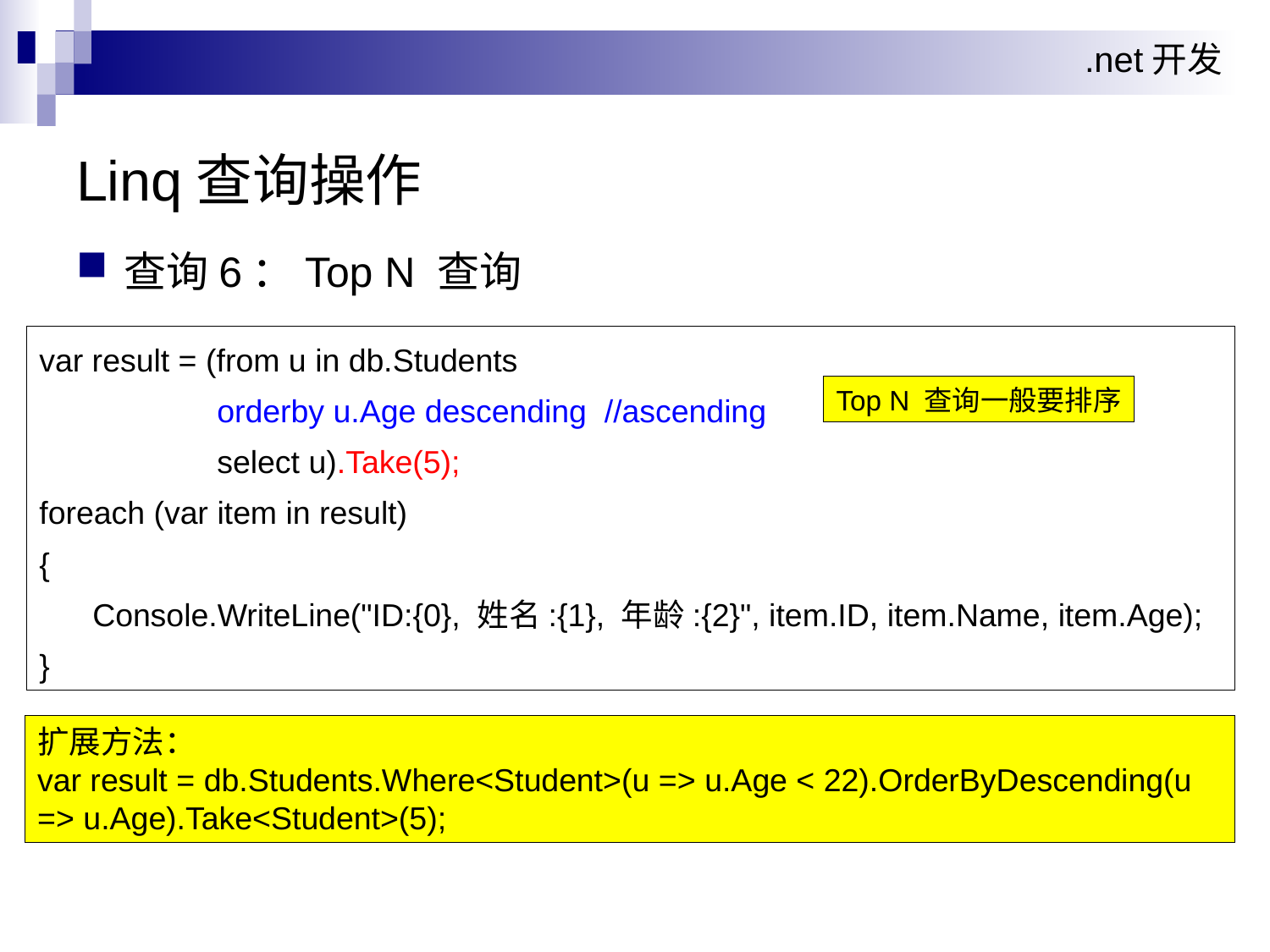

Linq查询操作
查询6：Top N 查询
var result = (from u in db.Students
                    orderby u.Age descending  //ascending
                    select u).Take(5);
foreach (var item in result)
{
      Console.WriteLine("ID:{0}, 姓名:{1}, 年龄:{2}", item.ID, item.Name, item.Age);
}
Top N 查询一般要排序
扩展方法：
var result = db.Students.Where<Student>(u => u.Age < 22).OrderByDescending(u => u.Age).Take<Student>(5);